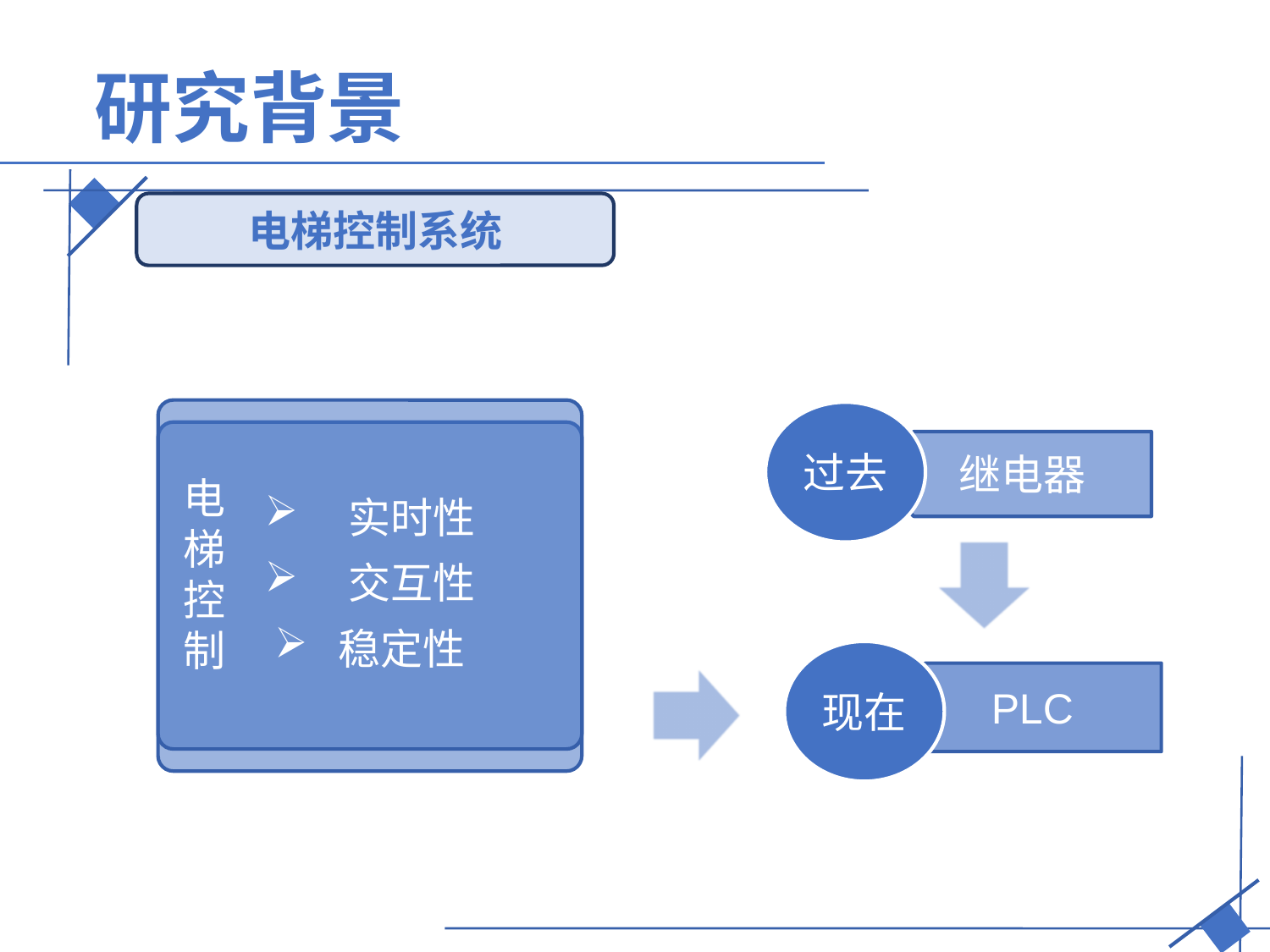

研究背景

电梯控制系统

 实时性
 交互性
稳定性

过去
继电器
电
梯
控
制

现在
PLC